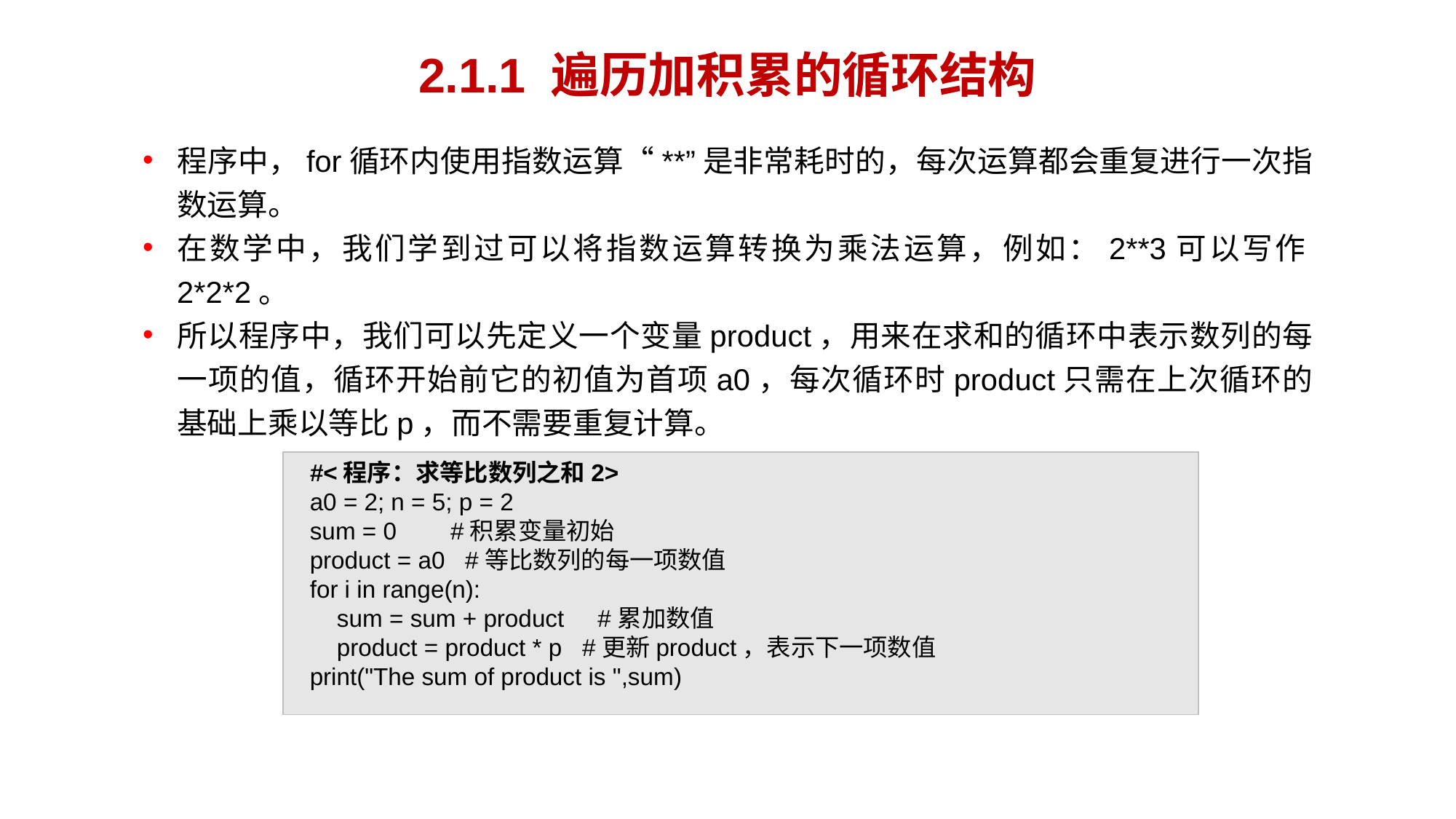

# 2.1.1 遍历加积累的循环结构
程序中，for循环内使用指数运算“**”是非常耗时的，每次运算都会重复进行一次指数运算。
在数学中，我们学到过可以将指数运算转换为乘法运算，例如：2**3可以写作2*2*2。
所以程序中，我们可以先定义一个变量product，用来在求和的循环中表示数列的每一项的值，循环开始前它的初值为首项a0，每次循环时product只需在上次循环的基础上乘以等比p，而不需要重复计算。
#<程序：求等比数列之和2>
a0 = 2; n = 5; p = 2
sum = 0        #积累变量初始
product = a0   #等比数列的每一项数值
for i in range(n):
    sum = sum + product     #累加数值
    product = product * p   #更新product，表示下一项数值
print("The sum of product is ",sum)